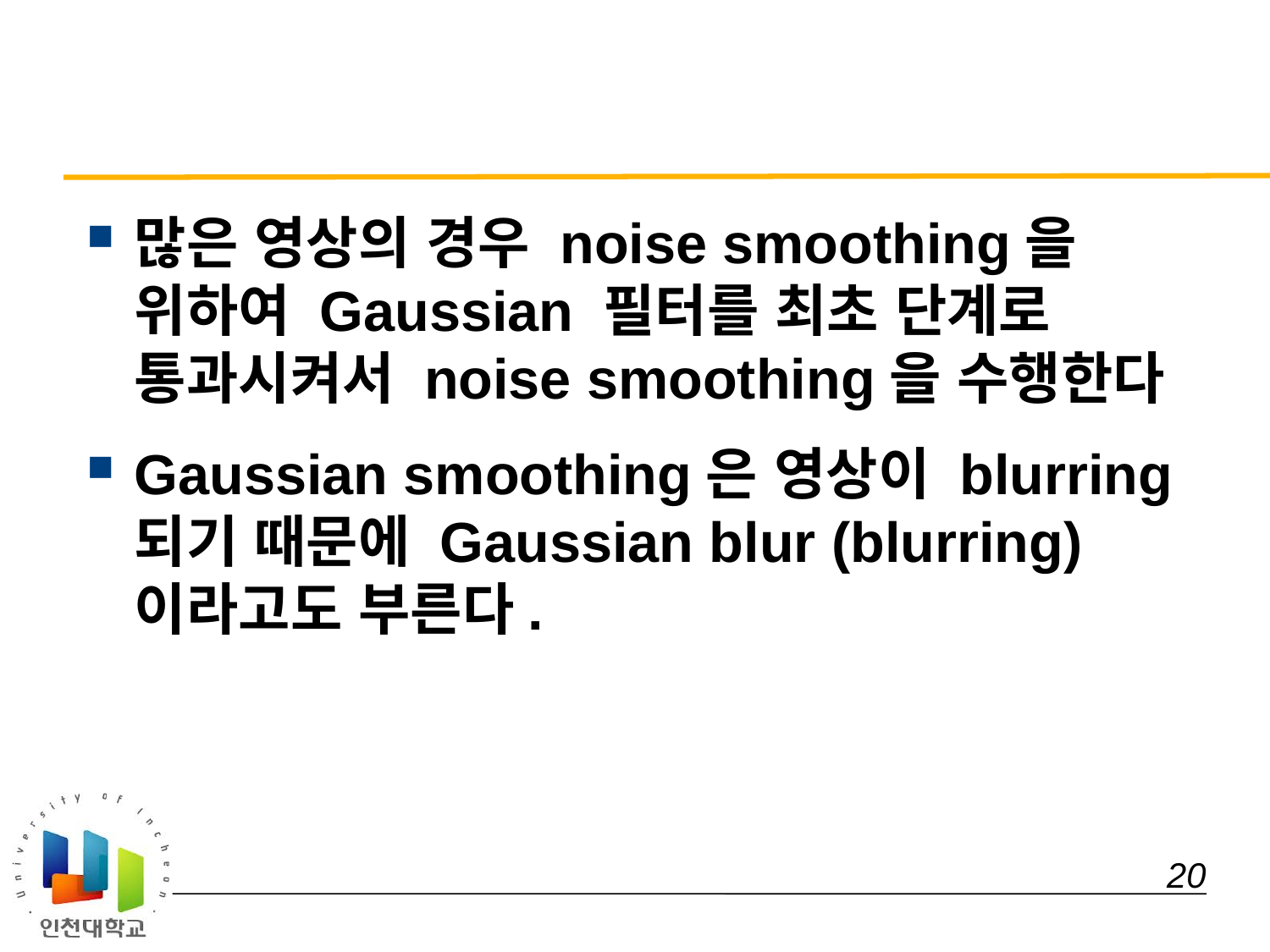

#
많은 영상의 경우 noise smoothing을 위하여 Gaussian 필터를 최초 단계로 통과시켜서 noise smoothing을 수행한다
Gaussian smoothing은 영상이 blurring되기 때문에 Gaussian blur (blurring)이라고도 부른다.
 20